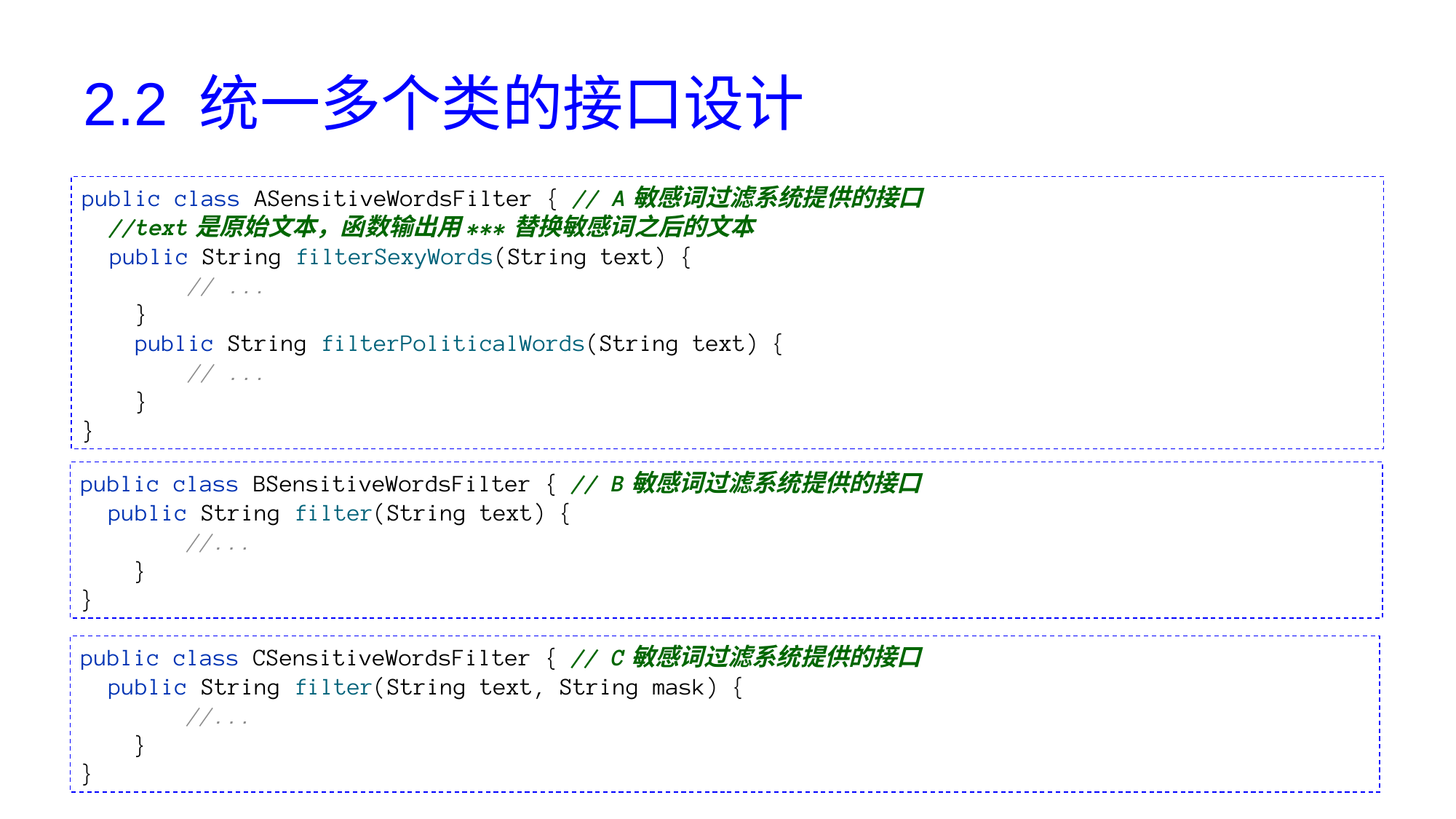

# 2.2 统一多个类的接口设计
public class ASensitiveWordsFilter { // A敏感词过滤系统提供的接口
    //text是原始文本，函数输出用***替换敏感词之后的文本
    public String filterSexyWords(String text) {
        // ...
    }
    public String filterPoliticalWords(String text) {
        // ...
    }
}
public class BSensitiveWordsFilter { // B敏感词过滤系统提供的接口
    public String filter(String text) {
        //...
    }
}
public class CSensitiveWordsFilter { // C敏感词过滤系统提供的接口
    public String filter(String text, String mask) {
        //...
    }
}
25